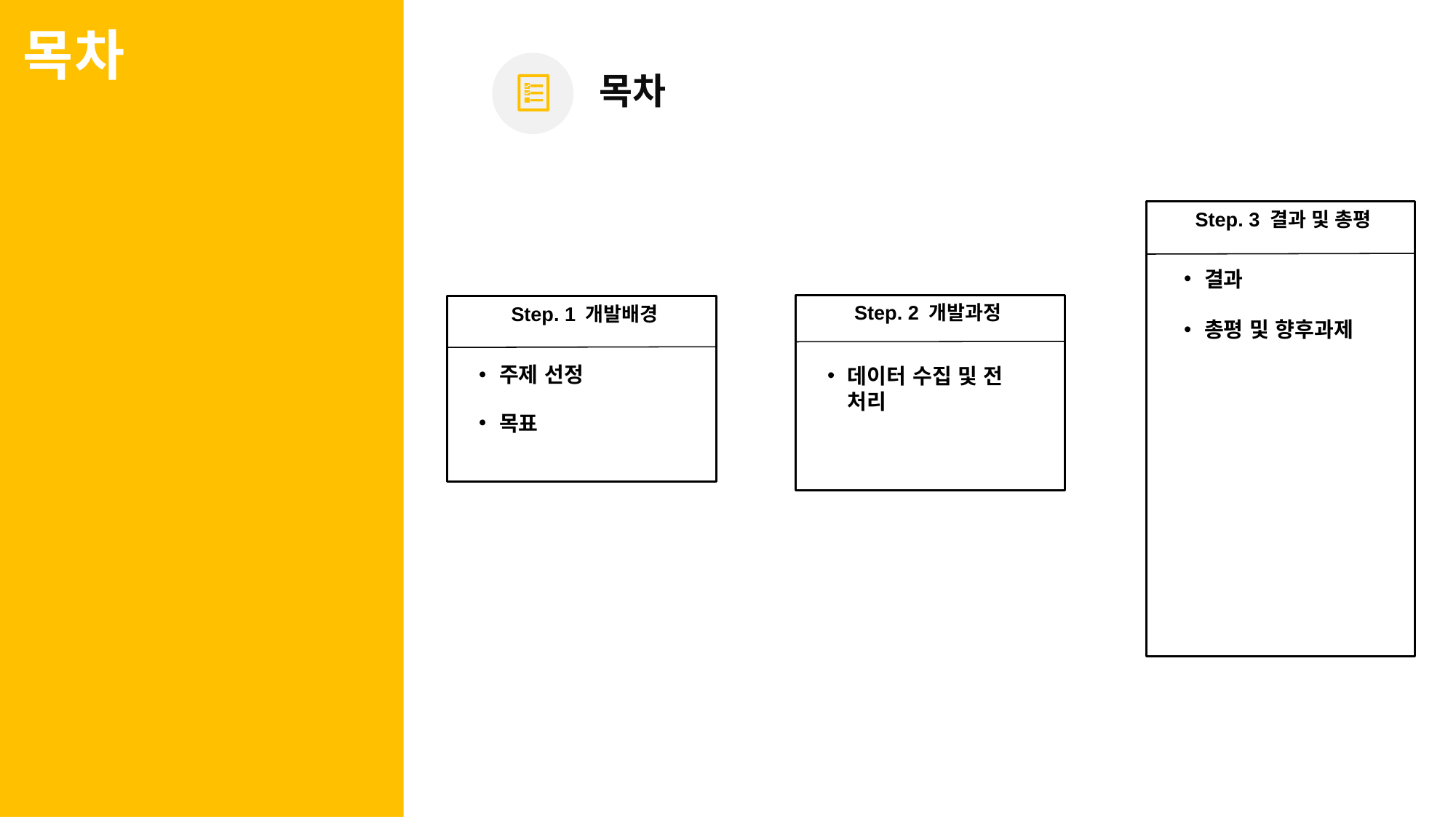

목차
# 목차

Step. 3 결과 및 총평

결과
Step. 2 개발과정

Step. 1 개발배경
총평 및 향후과제

주제 선정
데이터 수집 및 전 처리
목표